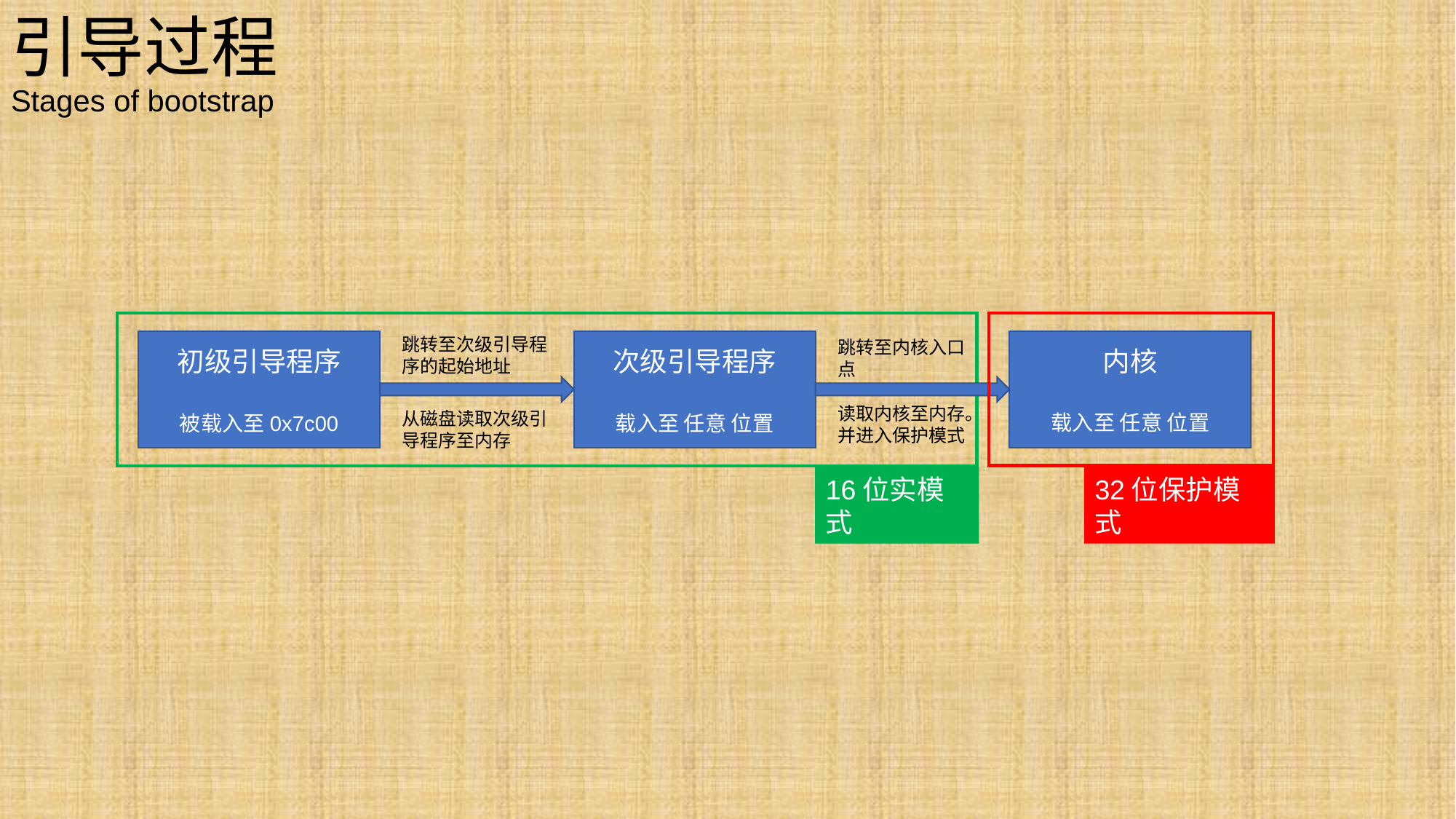

# 引导过程 Stages of bootstrap

跳转至次级引导程序的起始地址
跳转至内核入口点
内核

载入至 任意 位置
初级引导程序

被载入至0x7c00
次级引导程序

载入至 任意 位置

读取内核至内存。并进入保护模式
从磁盘读取次级引导程序至内存
16位实模式
32位保护模式